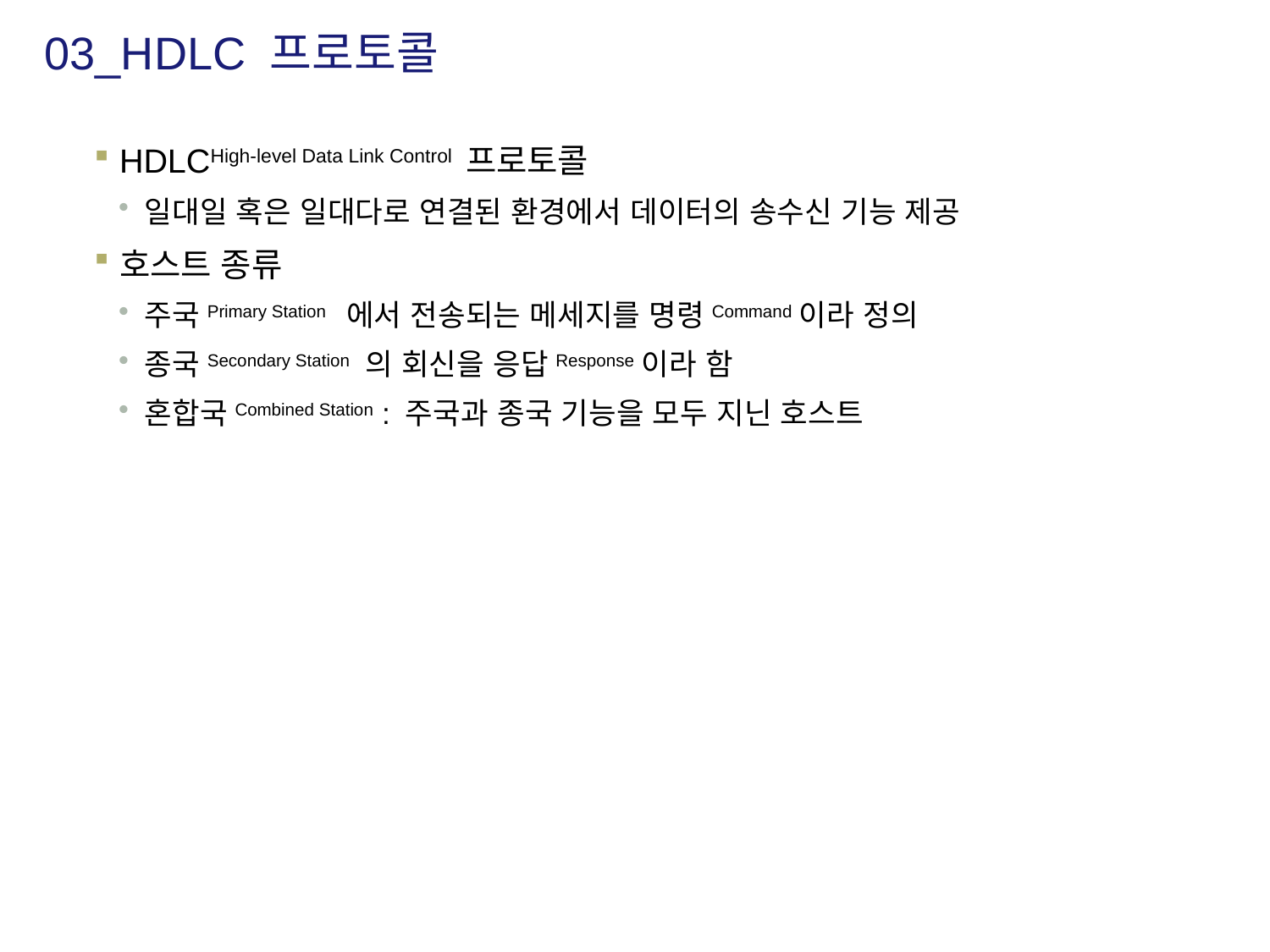

# 03_HDLC 프로토콜
HDLCHigh-level Data Link Control 프로토콜
일대일 혹은 일대다로 연결된 환경에서 데이터의 송수신 기능 제공
호스트 종류
주국Primary Station  에서 전송되는 메세지를 명령Command이라 정의
종국Secondary Station 의 회신을 응답Response이라 함
혼합국Combined Station : 주국과 종국 기능을 모두 지닌 호스트